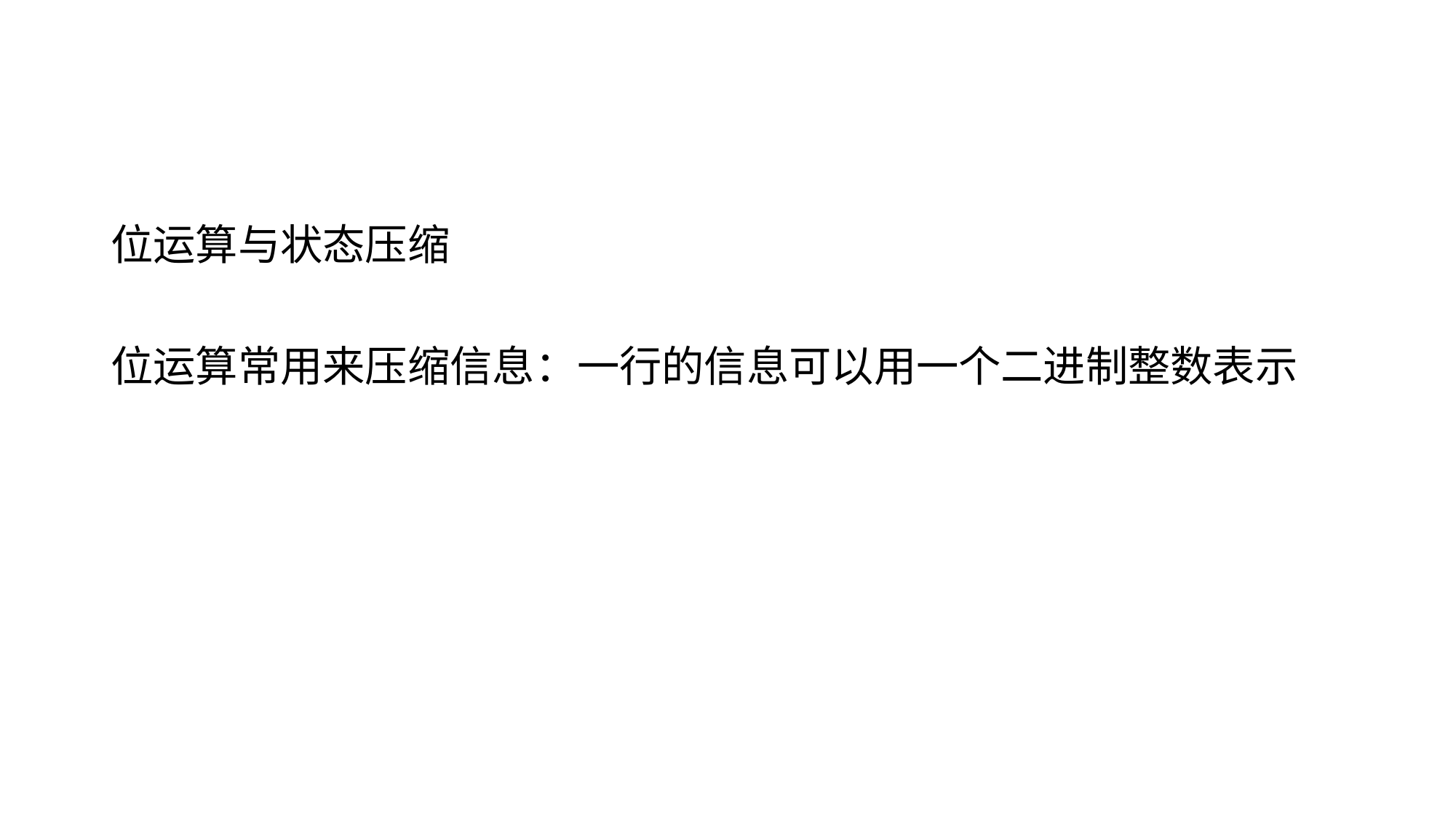

#
位运算与状态压缩

位运算常用来压缩信息：一行的信息可以用一个二进制整数表示